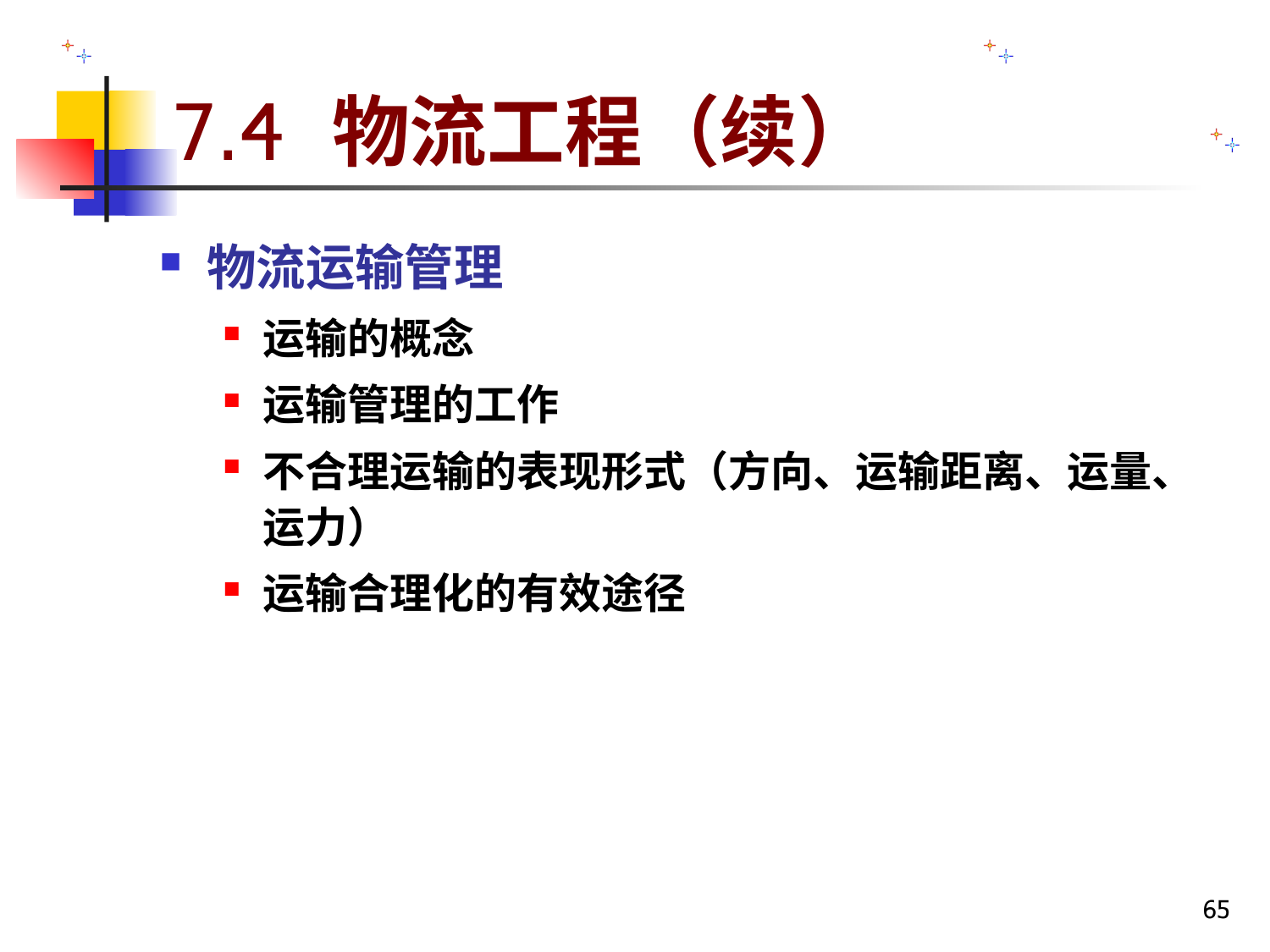

# 7.4 物流工程（续）
物流运输管理
运输的概念
运输管理的工作
不合理运输的表现形式（方向、运输距离、运量、运力）
运输合理化的有效途径
65